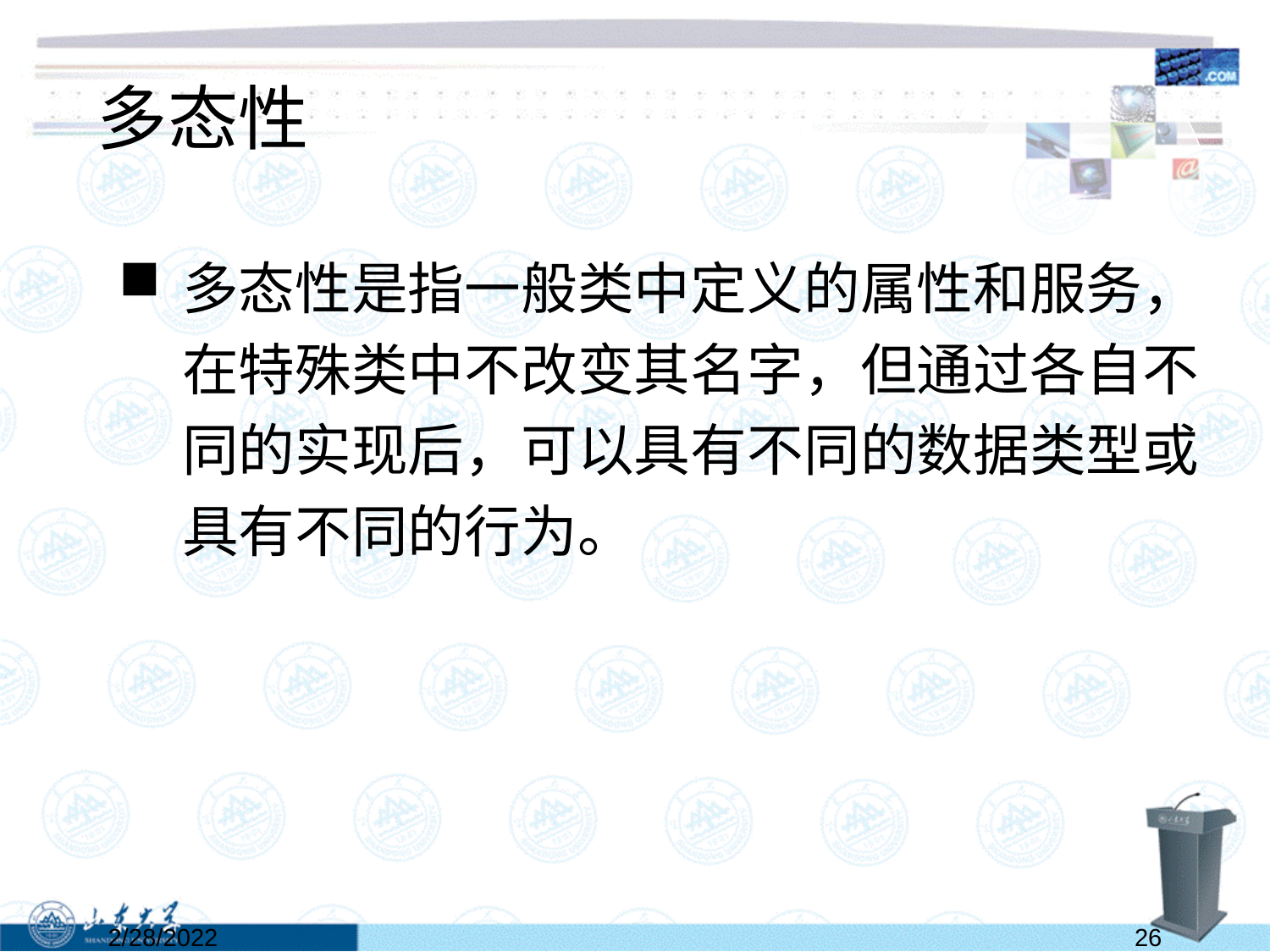

# 多态性
多态性是指一般类中定义的属性和服务，在特殊类中不改变其名字，但通过各自不同的实现后，可以具有不同的数据类型或具有不同的行为。
2/28/2022
26